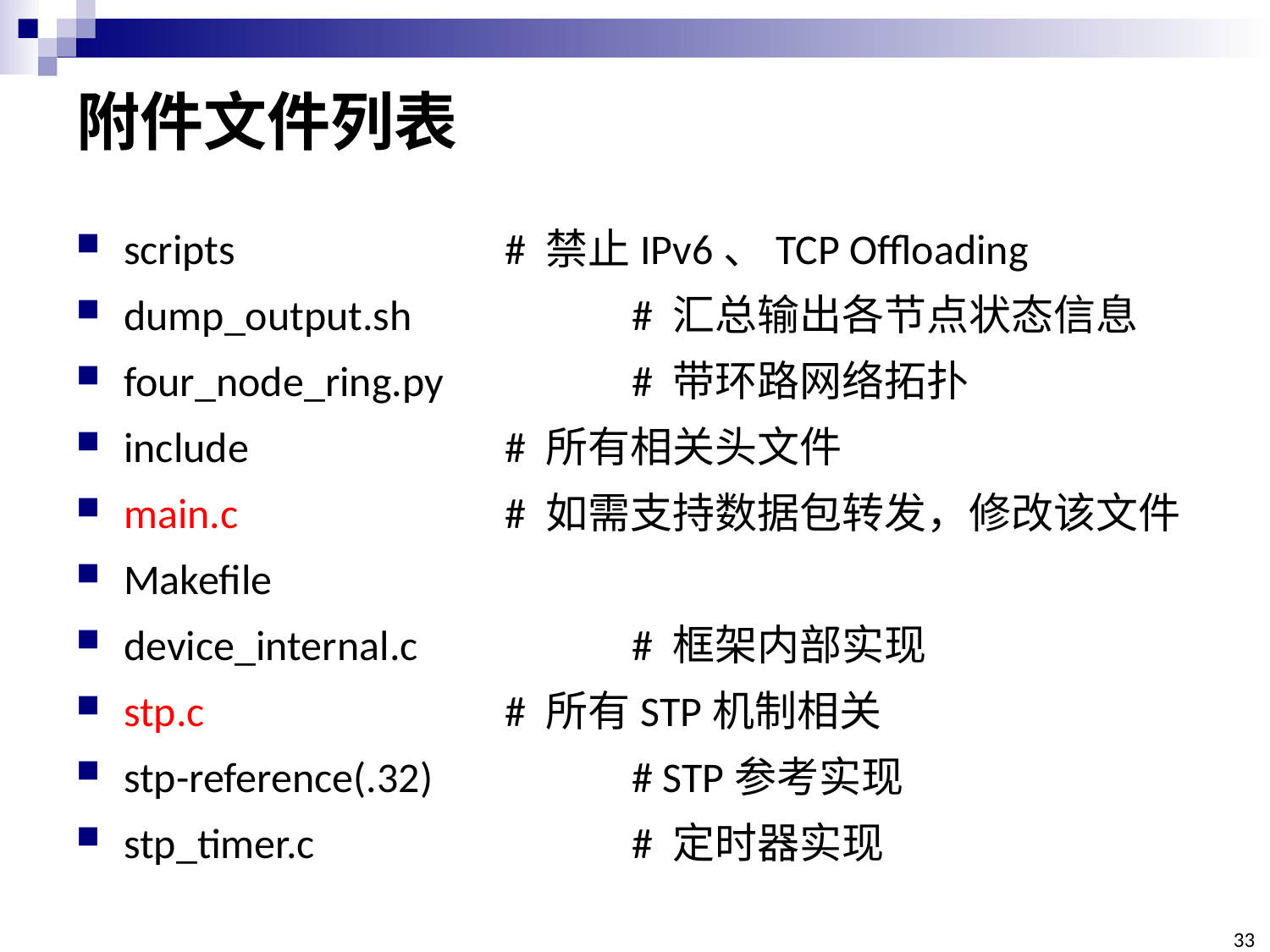

# 附件文件列表
scripts			# 禁止IPv6、TCP Offloading
dump_output.sh		# 汇总输出各节点状态信息
four_node_ring.py		# 带环路网络拓扑
include			# 所有相关头文件
main.c			# 如需支持数据包转发，修改该文件
Makefile
device_internal.c		# 框架内部实现
stp.c			# 所有STP机制相关
stp-reference(.32)		# STP参考实现
stp_timer.c			# 定时器实现
33